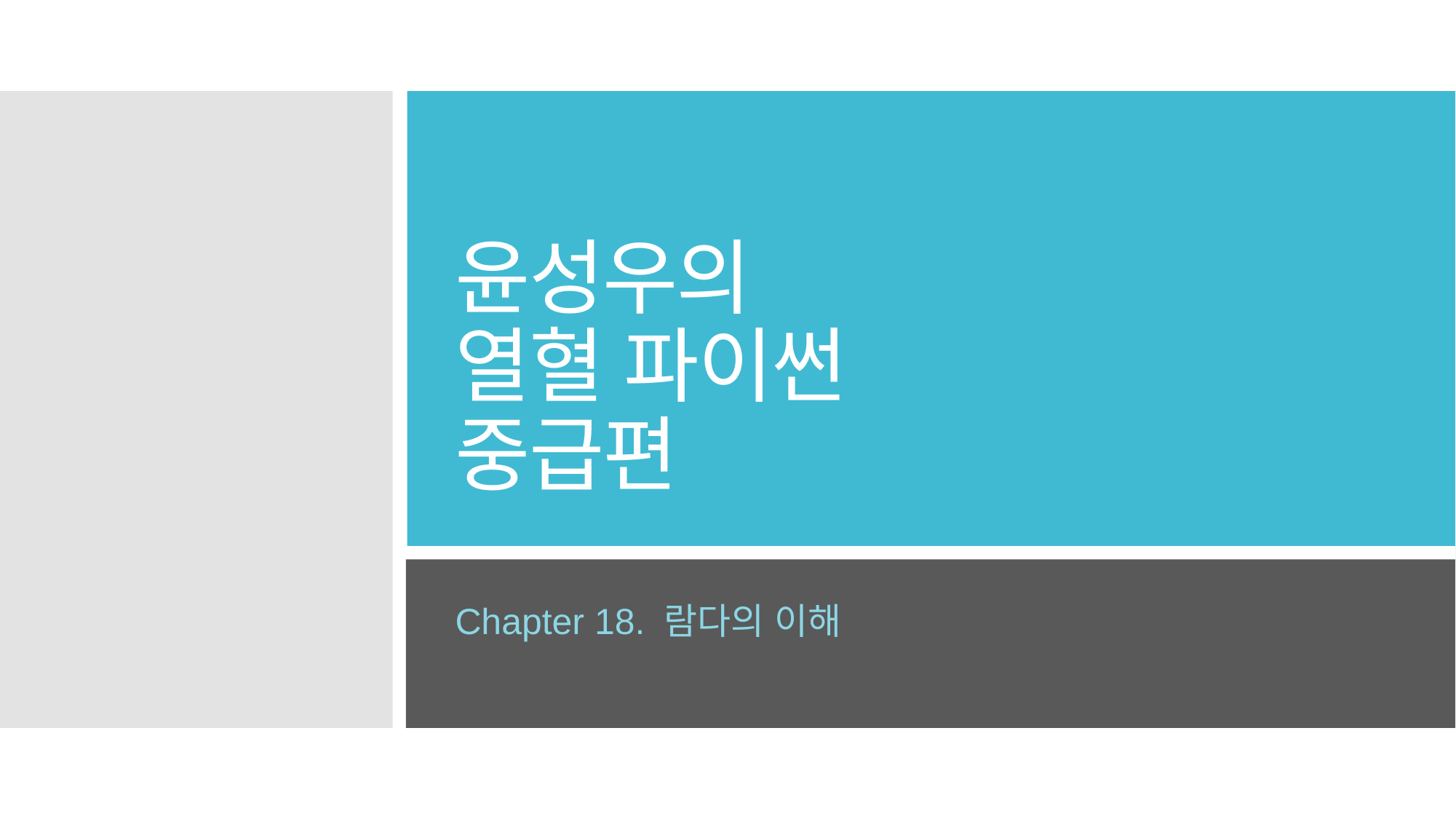

# 윤성우의 열혈 파이썬 중급편

Chapter 18. 람다의 이해